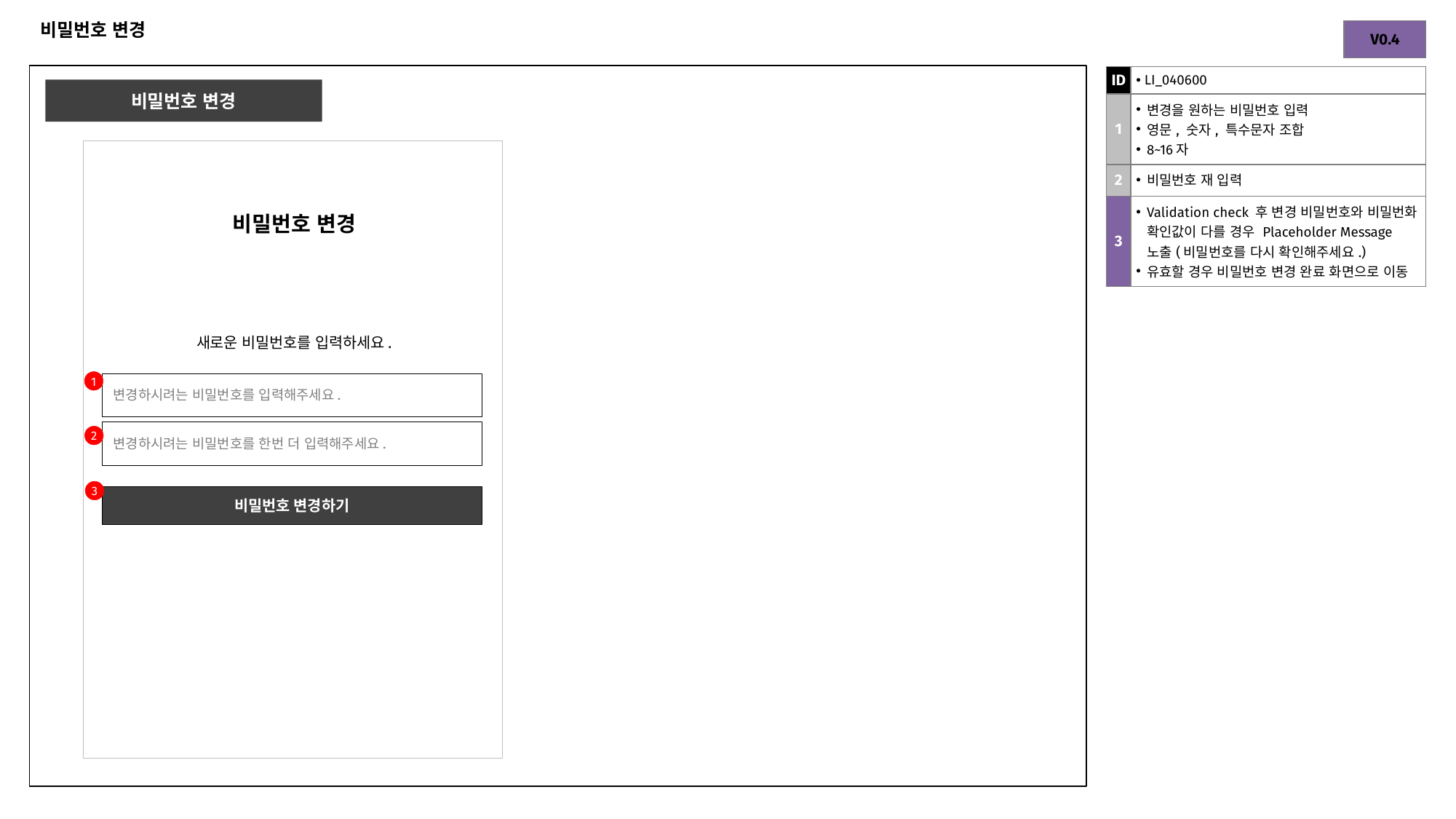

# 비밀번호 변경
| V0.4 |
| --- |

| ID | LI\_040600 |
| --- | --- |
| 1 | 변경을 원하는 비밀번호 입력 영문, 숫자, 특수문자 조합 8~16자 |
| 2 | 비밀번호 재 입력 |
| 3 | Validation check 후 변경 비밀번호와 비밀번화 확인값이 다를 경우 Placeholder Message 노출(비밀번호를 다시 확인해주세요.) 유효할 경우 비밀번호 변경 완료 화면으로 이동 |
비밀번호 변경

비밀번호 변경
새로운 비밀번호를 입력하세요.
1
 변경하시려는 비밀번호를 입력해주세요.
 변경하시려는 비밀번호를 한번 더 입력해주세요.
2
3
비밀번호 변경하기